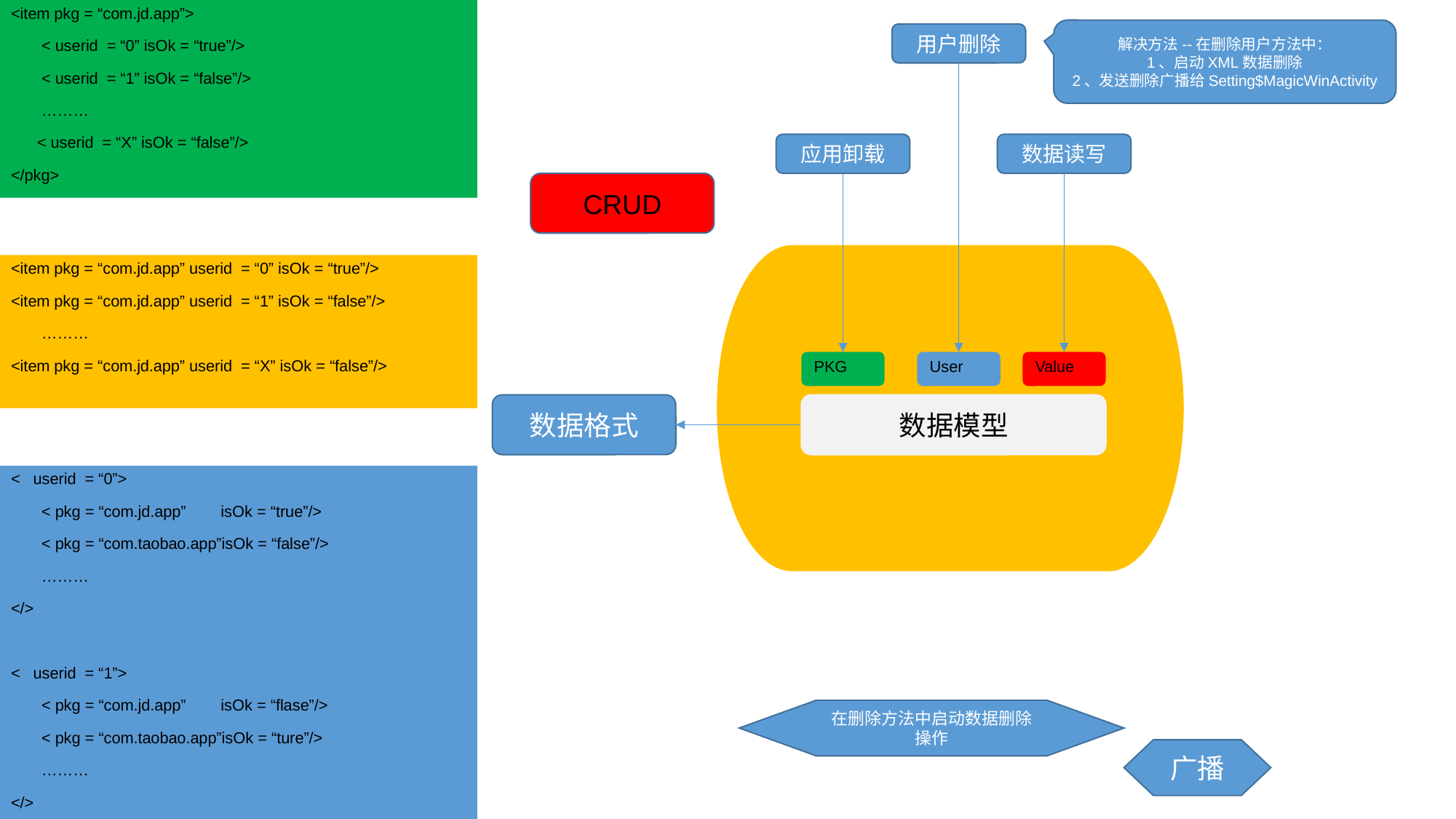

<item pkg = “com.jd.app”>
       < userid  = “0” isOk = “true”/>
       < userid  = “1” isOk = “false”/>
       ………
      < userid  = “X” isOk = “false”/>
</pkg>
解决方法--在删除用户方法中：
1、启动XML数据删除
2、发送删除广播给Setting$MagicWinActivity
用户删除
应用卸载
数据读写
CRUD

<item pkg = “com.jd.app” userid  = “0” isOk = “true”/>
<item pkg = “com.jd.app” userid  = “1” isOk = “false”/>
       ………
<item pkg = “com.jd.app” userid  = “X” isOk = “false”/>
PKG
User
Value
数据格式
数据模型
<   userid  = “0”>
       < pkg = “com.jd.app”        isOk = “true”/>
       < pkg = “com.taobao.app”isOk = “false”/>
       ………
</>

<   userid  = “1”>
       < pkg = “com.jd.app”        isOk = “flase”/>
       < pkg = “com.taobao.app”isOk = “ture”/>
       ………
</>
在删除方法中启动数据删除操作
广播